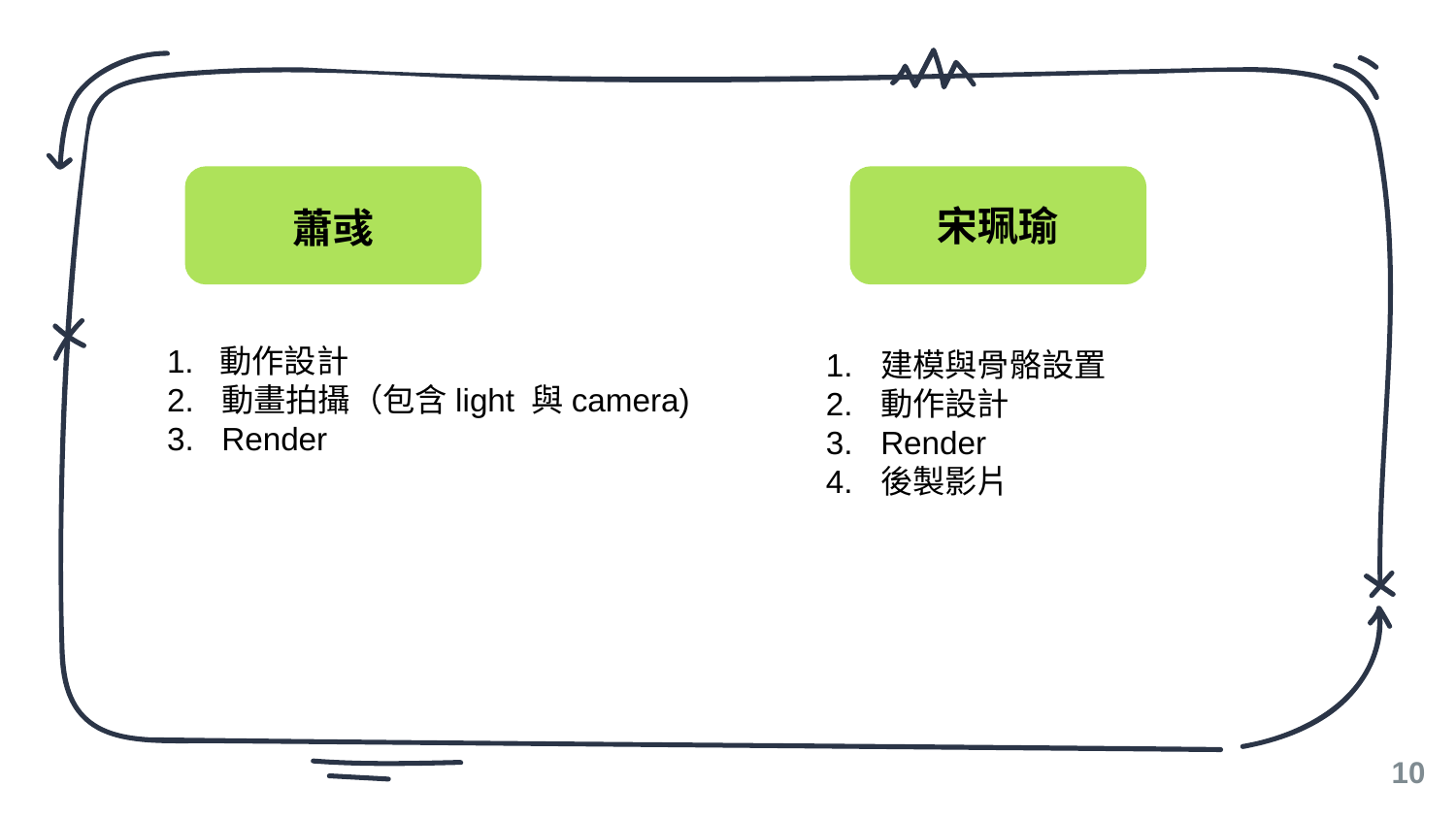

宋珮瑜

蕭彧
1.  動作設計
動畫拍攝（包含light 與camera)
Render
建模與骨骼設置
動作設計
Render
後製影片

10